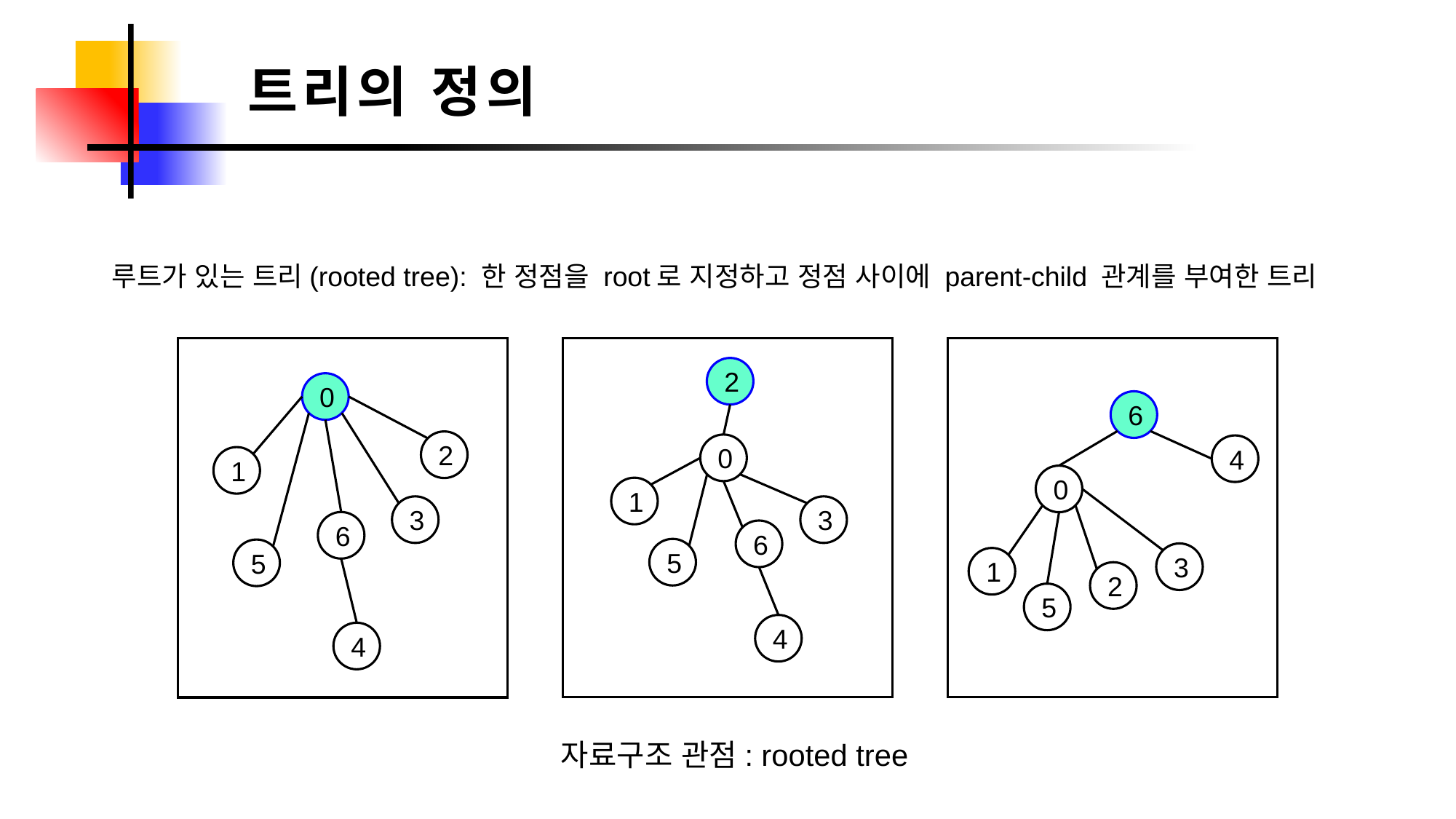

트리의 정의
루트가 있는 트리(rooted tree): 한 정점을 root로 지정하고 정점 사이에 parent-child 관계를 부여한 트리

2
0
6
2
0
4
1
0
1
3
3
6
6
5
5
3
1
2
5
4
4
자료구조 관점: rooted tree